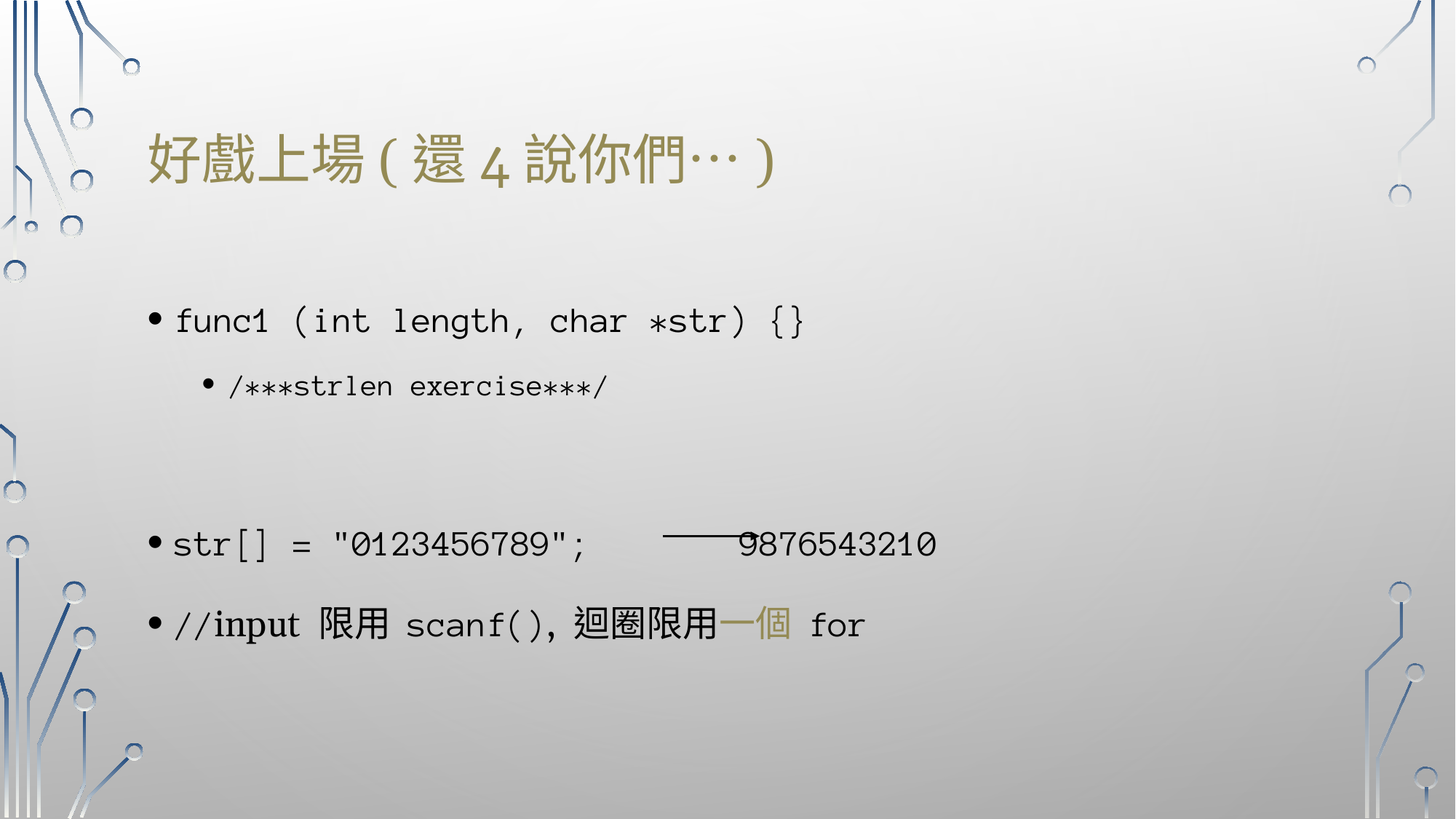

# 好戲上場(還4說你們…)
func1 (int length, char *str) {}
/***strlen exercise***/

str[] = "0123456789"; 		 9876543210
//input 限用 scanf(), 迴圈限用一個 for